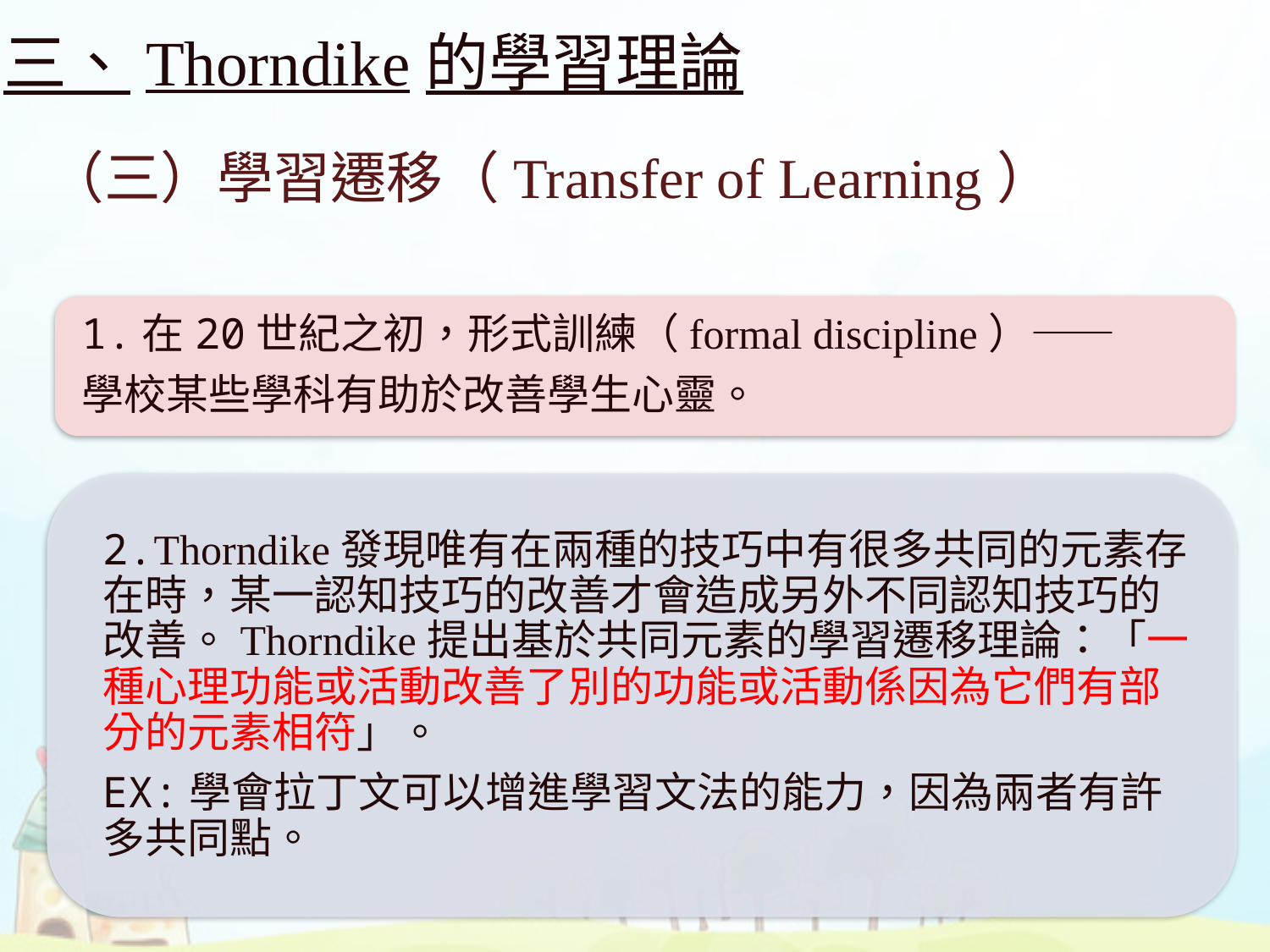

三、Thorndike的學習理論
（三）學習遷移（Transfer of Learning）
1.在20世紀之初，形式訓練（formal discipline）――
學校某些學科有助於改善學生心靈。
2.Thorndike發現唯有在兩種的技巧中有很多共同的元素存在時，某一認知技巧的改善才會造成另外不同認知技巧的改善。Thorndike提出基於共同元素的學習遷移理論：「一種心理功能或活動改善了別的功能或活動係因為它們有部分的元素相符」。
EX:學會拉丁文可以增進學習文法的能力，因為兩者有許多共同點。